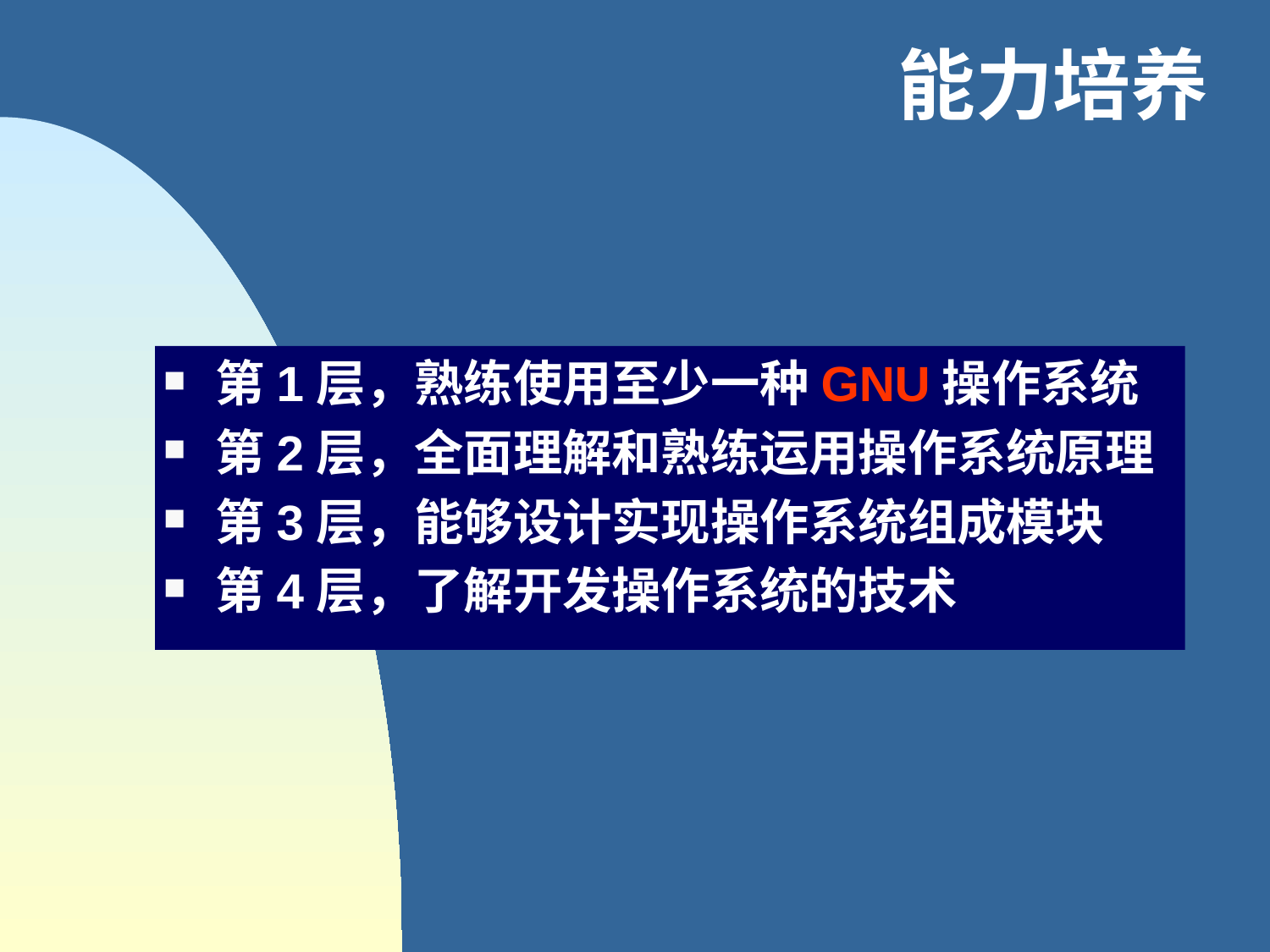

# 能力培养
第1层，熟练使用至少一种GNU操作系统
第2层，全面理解和熟练运用操作系统原理
第3层，能够设计实现操作系统组成模块
第4层，了解开发操作系统的技术